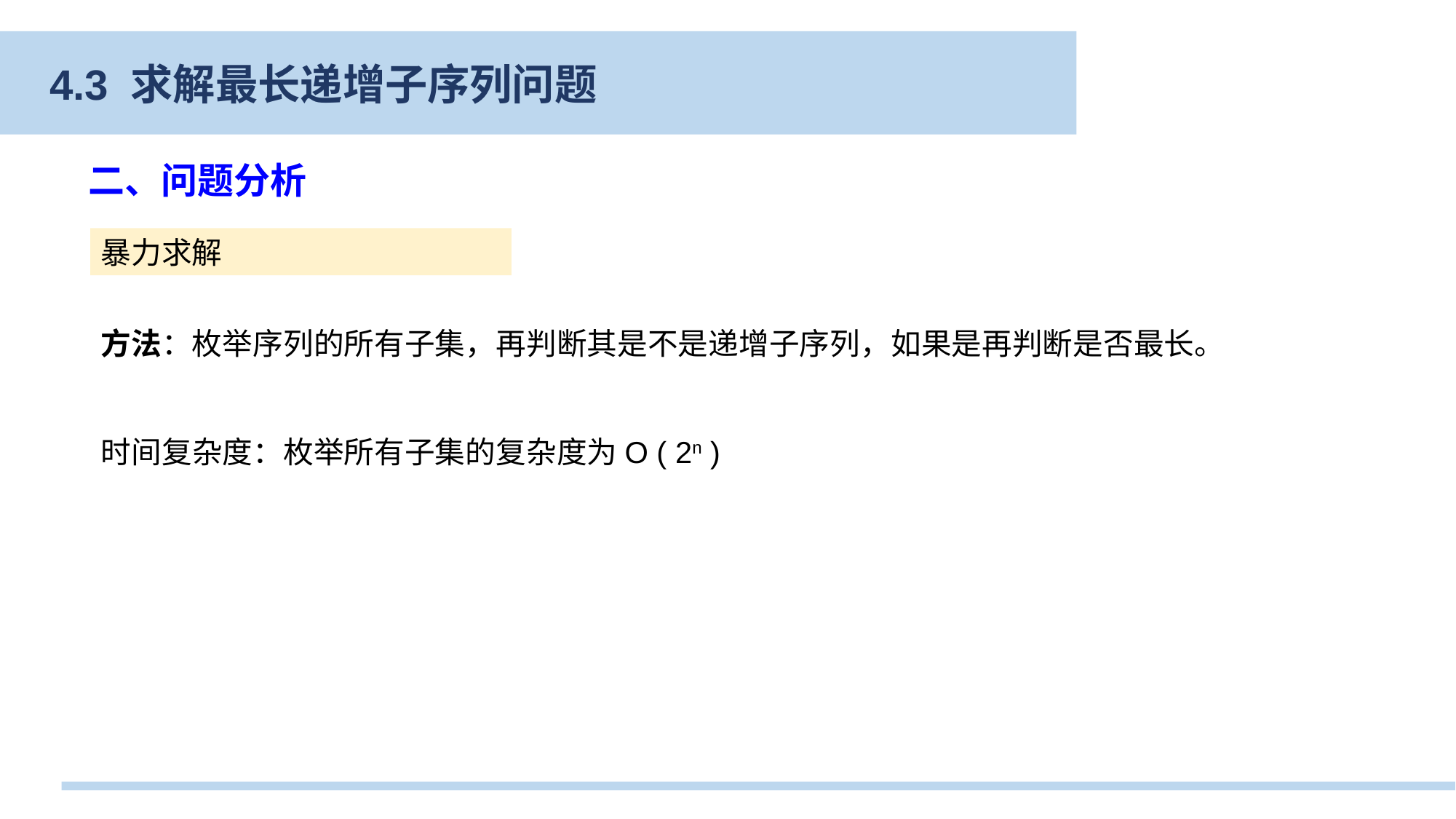

4.3 求解最长递增子序列问题
二、问题分析
暴力求解
方法：枚举序列的所有子集，再判断其是不是递增子序列，如果是再判断是否最长。
时间复杂度：枚举所有子集的复杂度为O ( 2n )